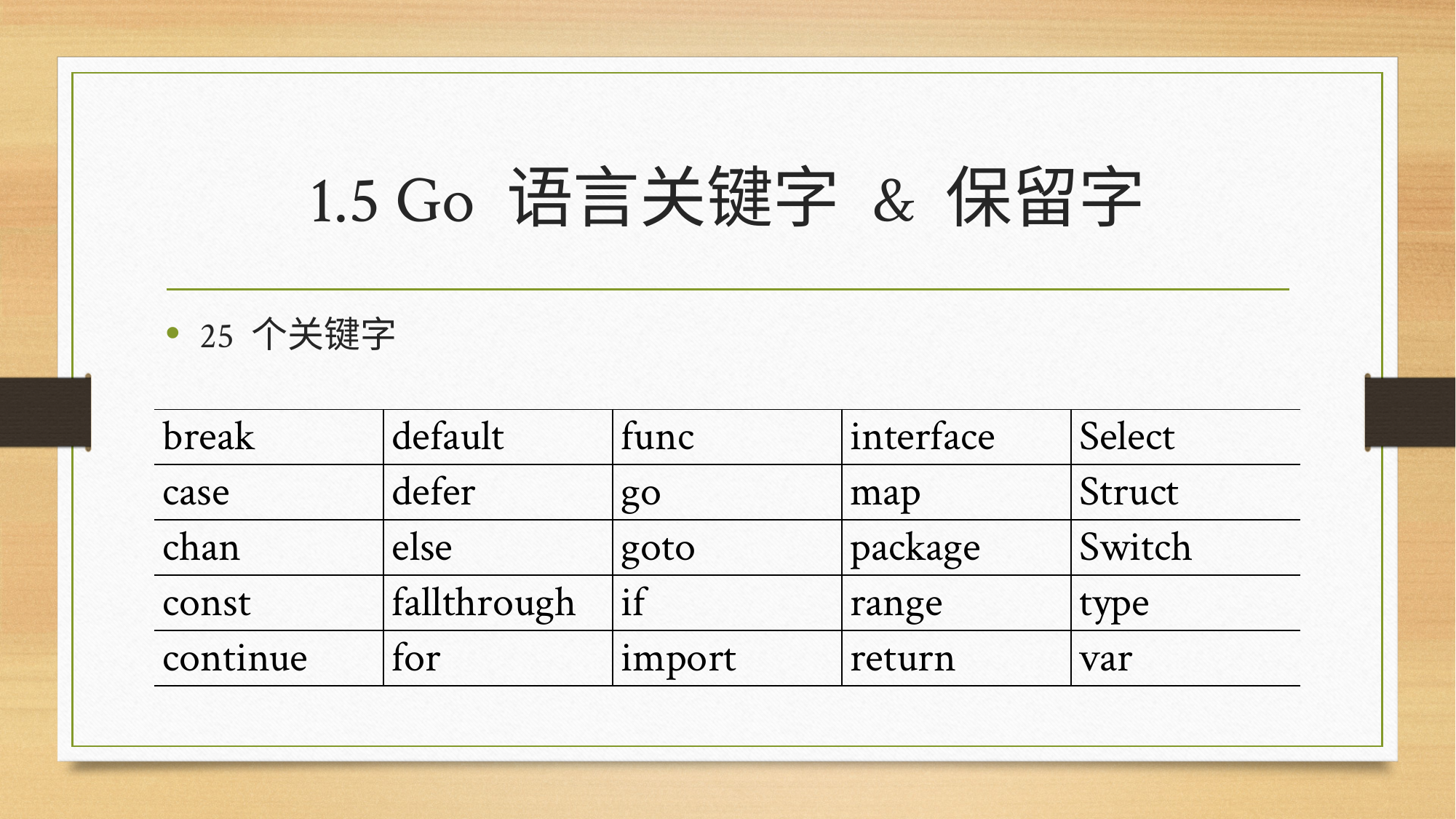

# 1.5 Go 语言关键字 & 保留字
25 个关键字

| break | default | func | interface | Select |
| --- | --- | --- | --- | --- |
| case | defer | go | map | Struct |
| chan | else | goto | package | Switch |
| const | fallthrough | if | range | type |
| continue | for | import | return | var |